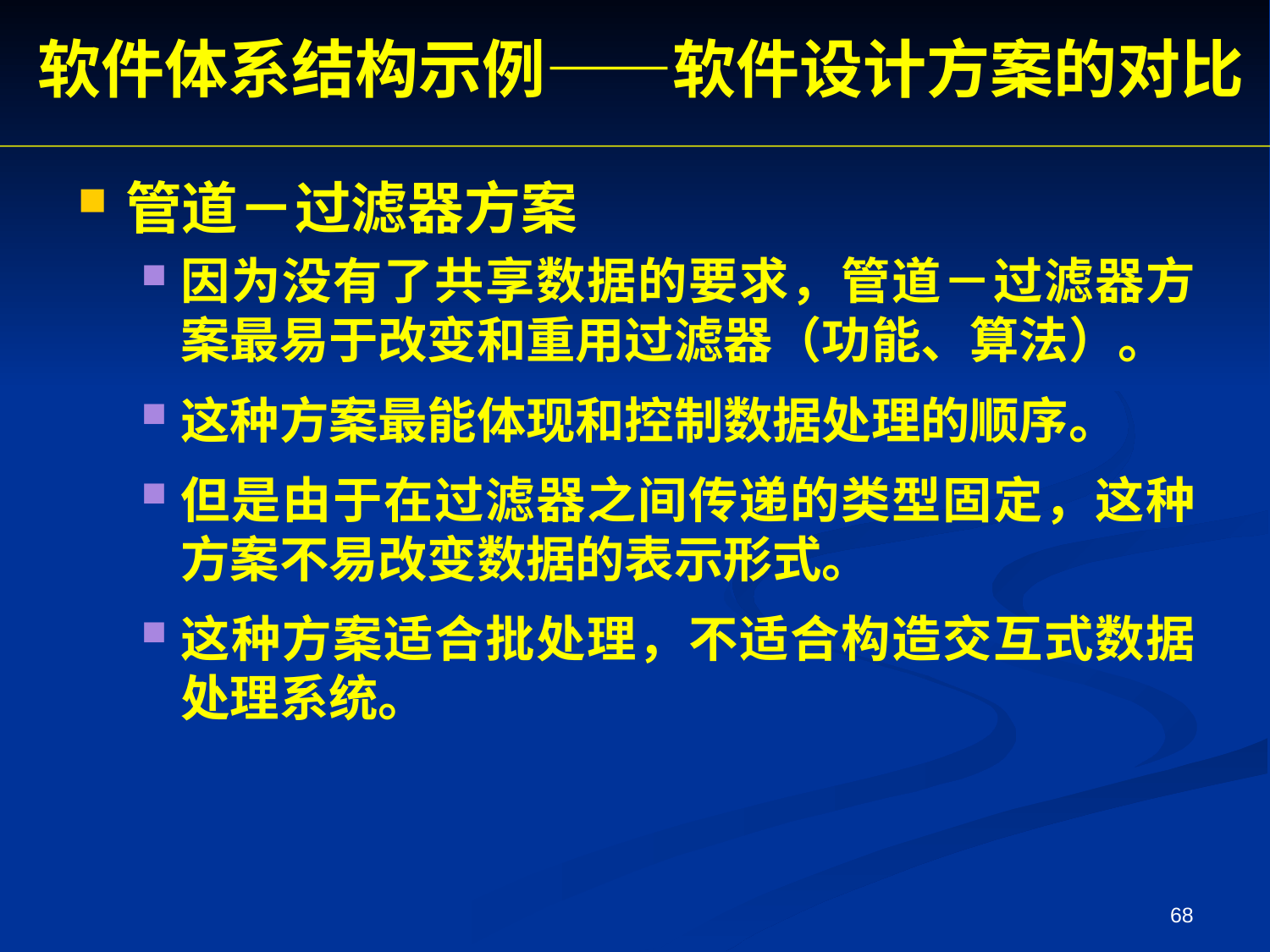

软件体系结构示例——软件设计方案的对比

管道－过滤器方案
因为没有了共享数据的要求，管道－过滤器方案最易于改变和重用过滤器（功能、算法）。
这种方案最能体现和控制数据处理的顺序。
但是由于在过滤器之间传递的类型固定，这种方案不易改变数据的表示形式。
这种方案适合批处理，不适合构造交互式数据处理系统。
68